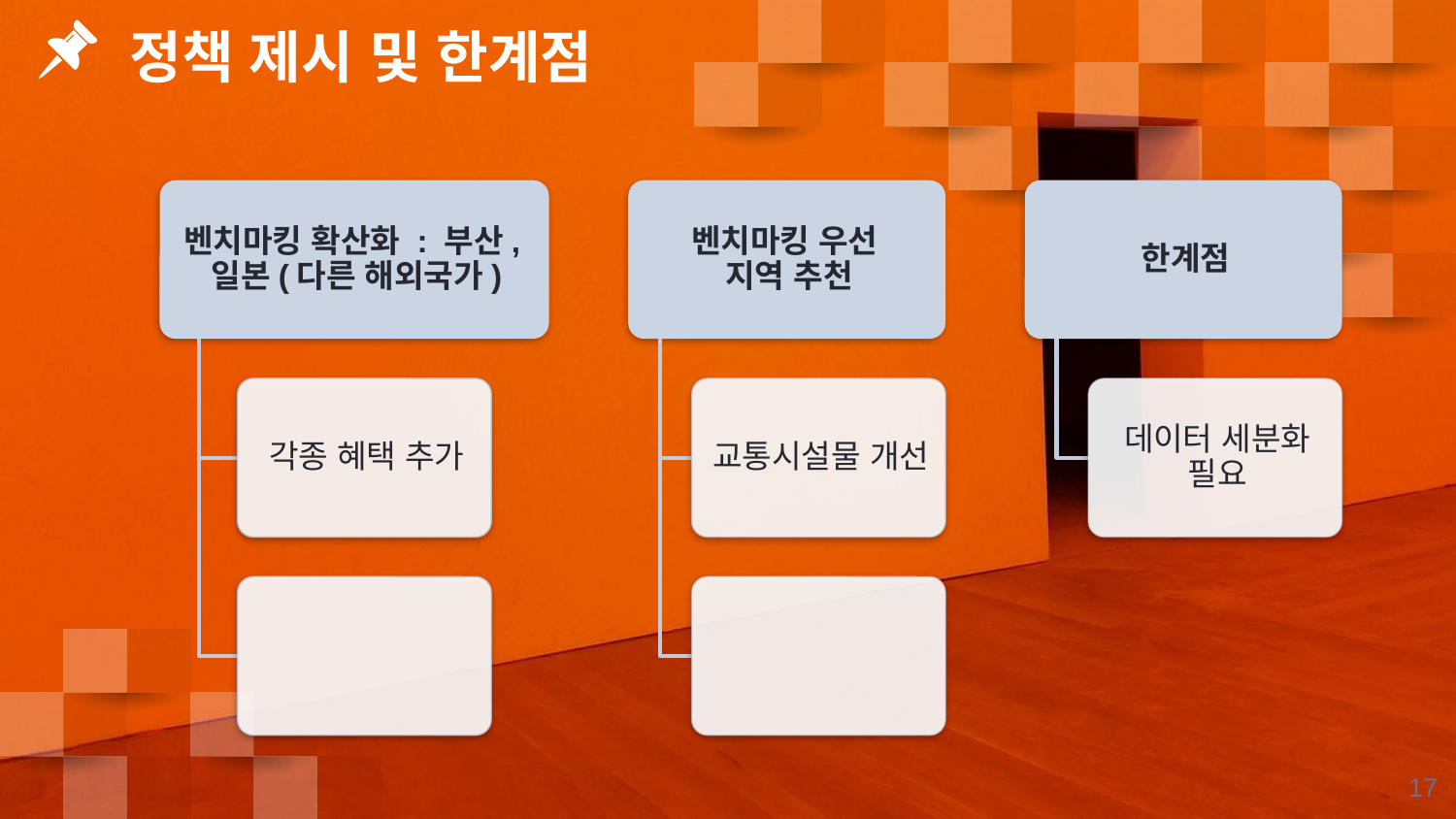

# 정책 제시 및 한계점

벤치마킹 확산화 : 부산,
일본(다른 해외국가)
각종 혜택 추가

벤치마킹 우선
지역 추천
교통시설물 개선

한계점
데이터 세분화
필요
17